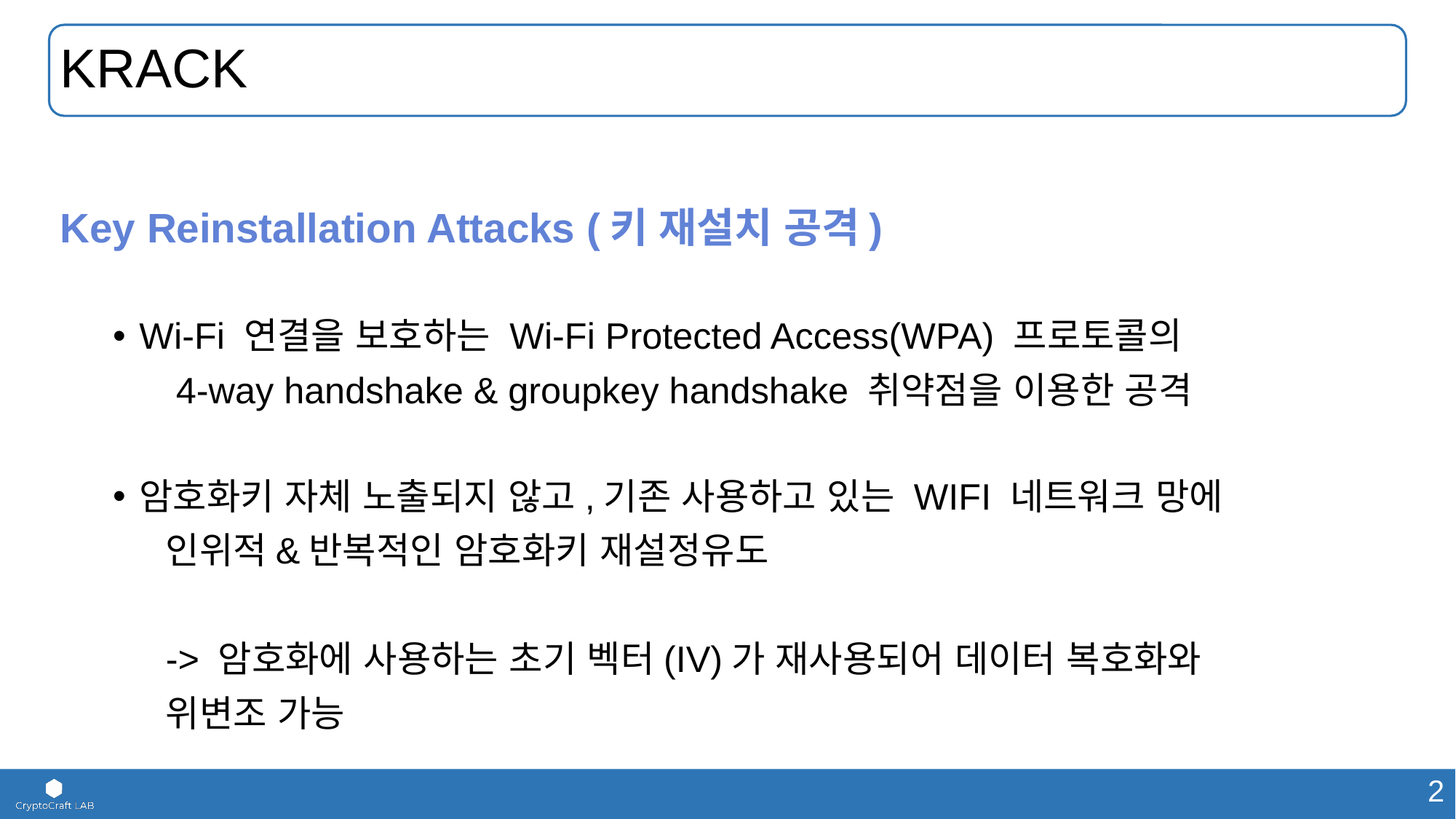

# KRACK

Key Reinstallation Attacks (키 재설치 공격)

Wi-Fi 연결을 보호하는 Wi-Fi Protected Access(WPA) 프로토콜의
	 4-way handshake & groupkey handshake 취약점을 이용한 공격

암호화키 자체 노출되지 않고,기존 사용하고 있는 WIFI 네트워크 망에
	인위적&반복적인 암호화키 재설정유도

	-> 암호화에 사용하는 초기 벡터(IV)가 재사용되어 데이터 복호화와
	위변조 가능